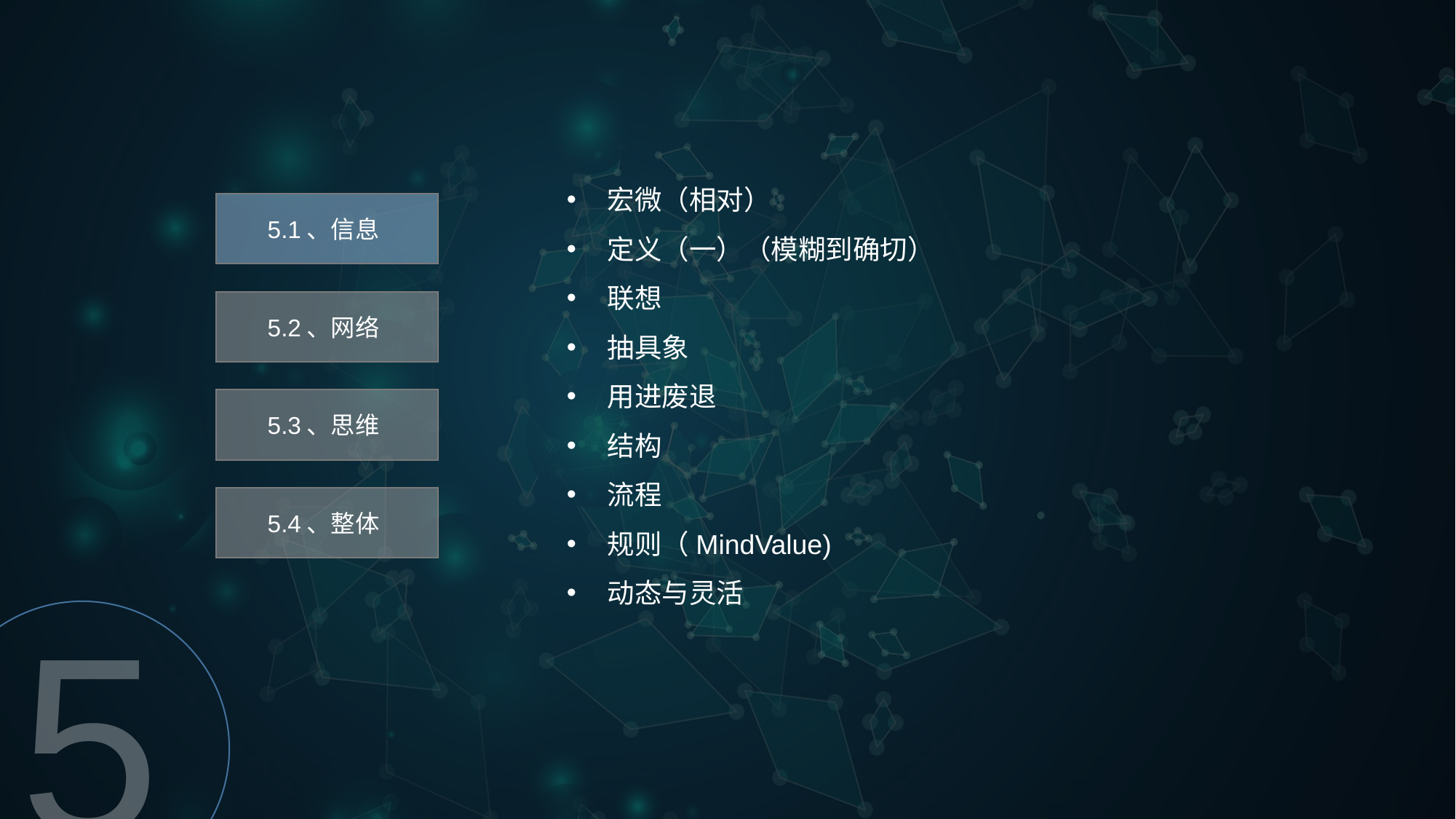

宏微（相对）
定义（一）（模糊到确切）
联想
抽具象
用进废退
结构
流程
规则（MindValue)
动态与灵活
      5.1、信息
      5.2、网络
      5.3、思维
      5.4、整体
5